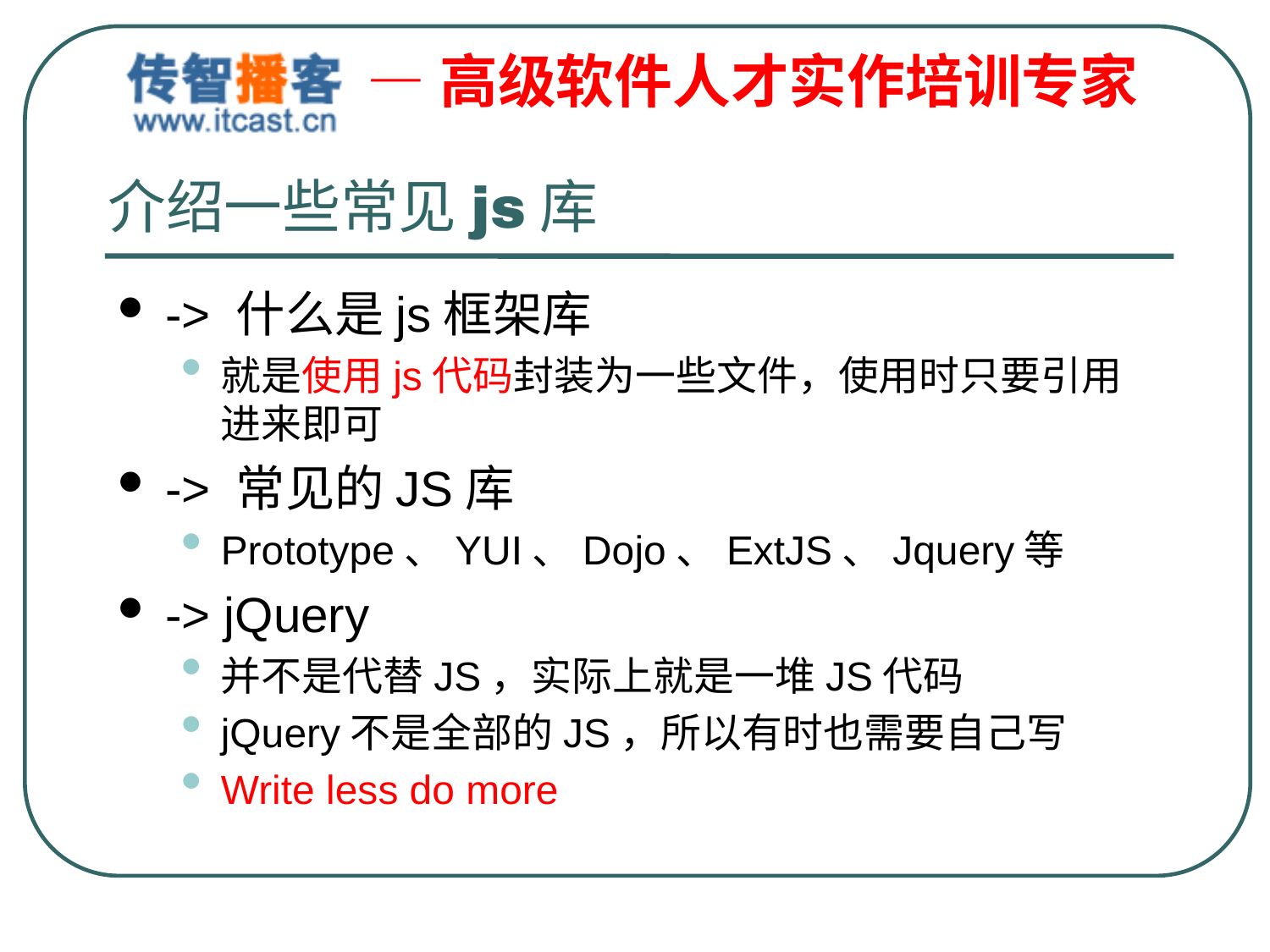

# 介绍一些常见js库
-> 什么是js框架库
就是使用js代码封装为一些文件，使用时只要引用进来即可
-> 常见的JS库
Prototype、YUI、Dojo、ExtJS、Jquery等
-> jQuery
并不是代替JS，实际上就是一堆JS代码
jQuery不是全部的JS，所以有时也需要自己写
Write less do more